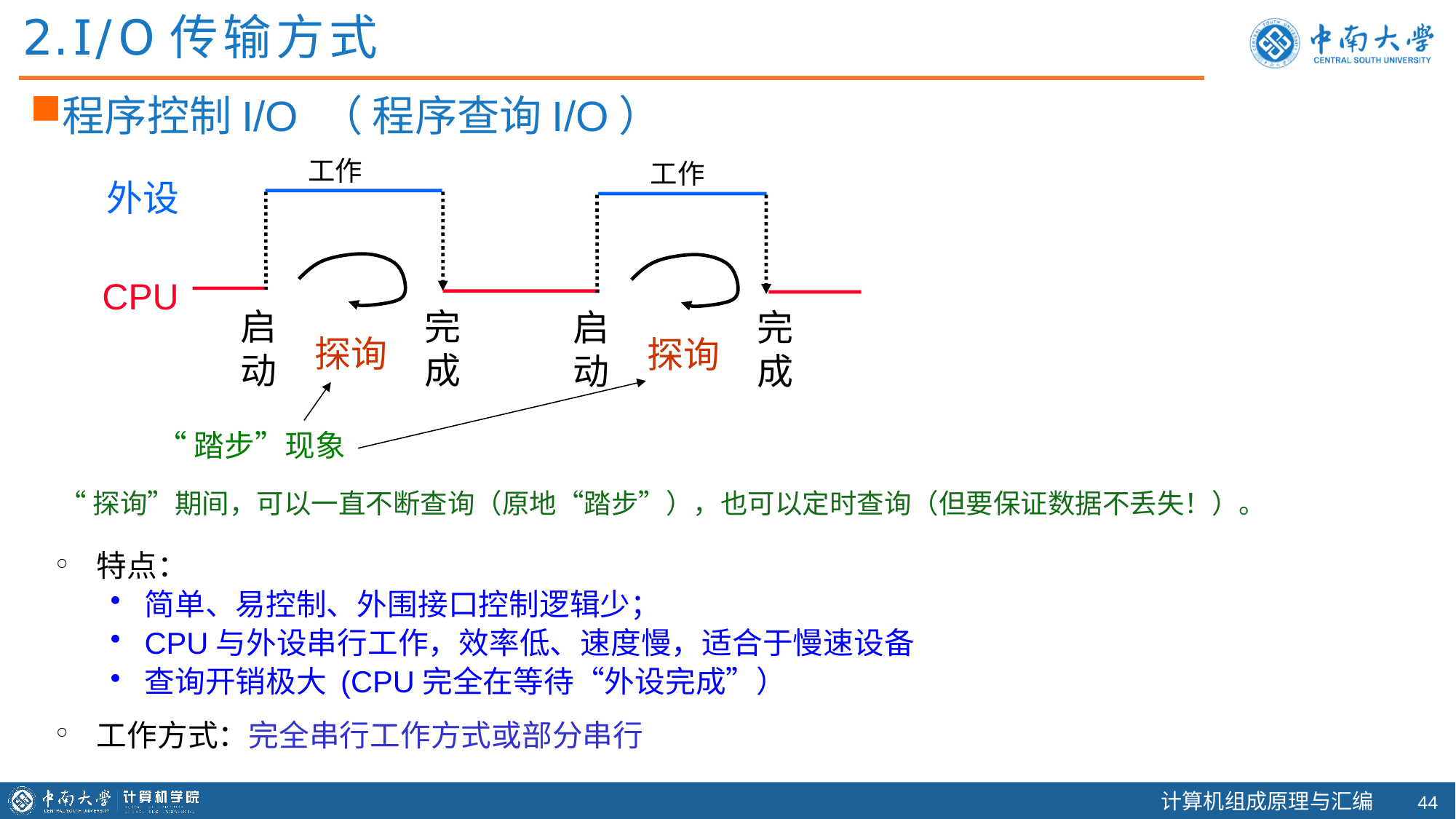

2.I/O传输方式

程序控制I/O （ 程序查询I/O）
工作
工作
外设

CPU

启动
完成
启动
完成
探询
探询

“踏步”现象
“探询”期间，可以一直不断查询（原地“踏步”），也可以定时查询（但要保证数据不丢失！）。
特点：
简单、易控制、外围接口控制逻辑少；
CPU与外设串行工作，效率低、速度慢，适合于慢速设备
查询开销极大 (CPU完全在等待“外设完成”）
工作方式：完全串行工作方式或部分串行
44